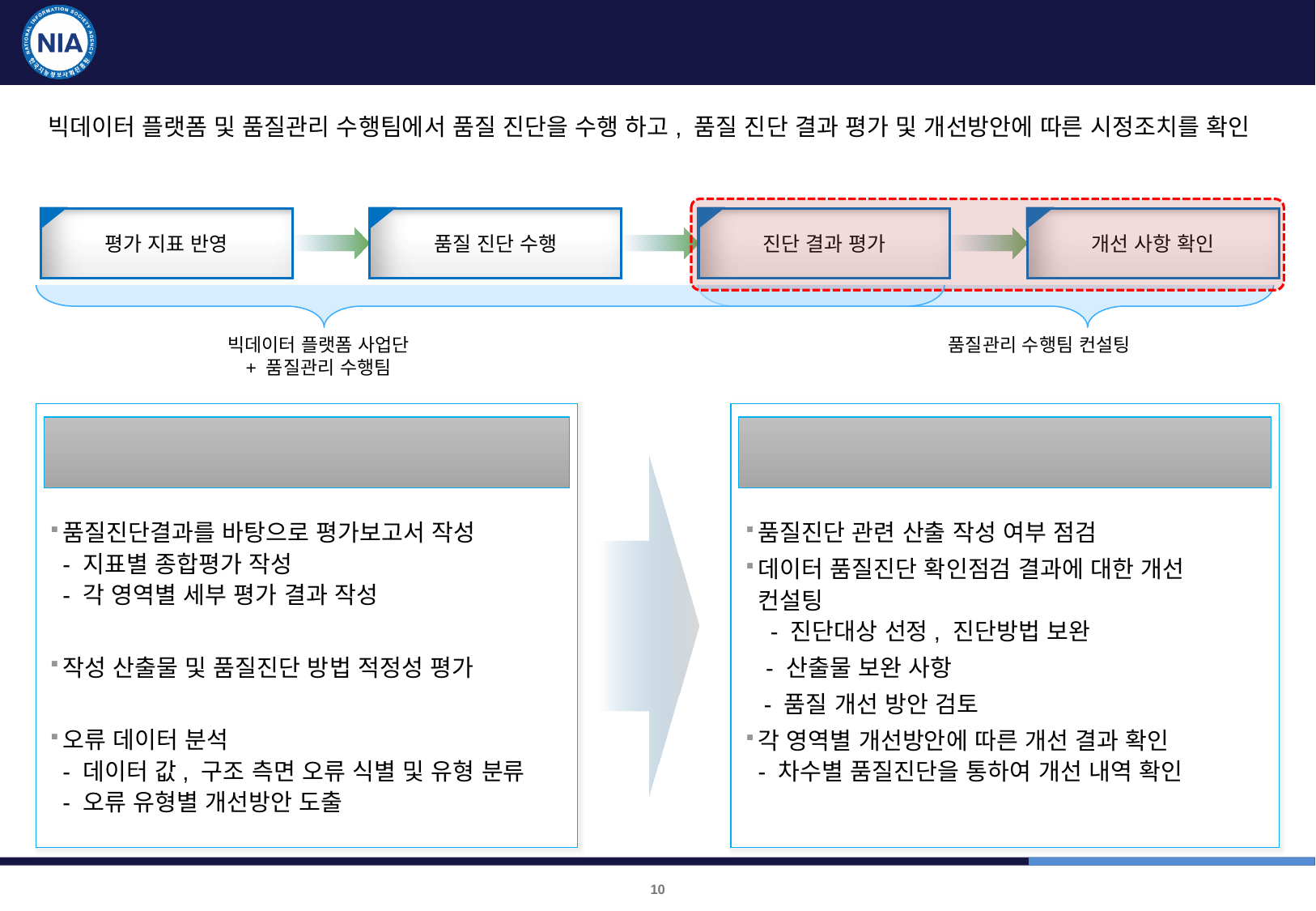

점검결과 시정조치 확인
빅데이터 플랫폼 및 품질관리 수행팀에서 품질 진단을 수행 하고, 품질 진단 결과 평가 및 개선방안에 따른 시정조치를 확인

평가 지표 반영

품질 진단 수행

진단 결과 평가

개선 사항 확인

빅데이터 플랫폼 사업단
+ 품질관리 수행팀
품질관리 수행팀 컨설팅

진단 결과 평가 및 개선사항 도출
품질진단결과를 바탕으로 평가보고서 작성
- 지표별 종합평가 작성
- 각 영역별 세부 평가 결과 작성

작성 산출물 및 품질진단 방법 적정성 평가

오류 데이터 분석
- 데이터 값, 구조 측면 오류 식별 및 유형 분류
- 오류 유형별 개선방안 도출

개선사항 확인
품질진단 관련 산출 작성 여부 점검
데이터 품질진단 확인점검 결과에 대한 개선 컨설팅완 사항
 - 진단대상 선정, 진단방법 보완
   - 산출물 보완 사항
  - 품질 개선 방안 검토
각 영역별 개선방안에 따른 개선 결과 확인
- 차수별 품질진단을 통하여 개선 내역 확인